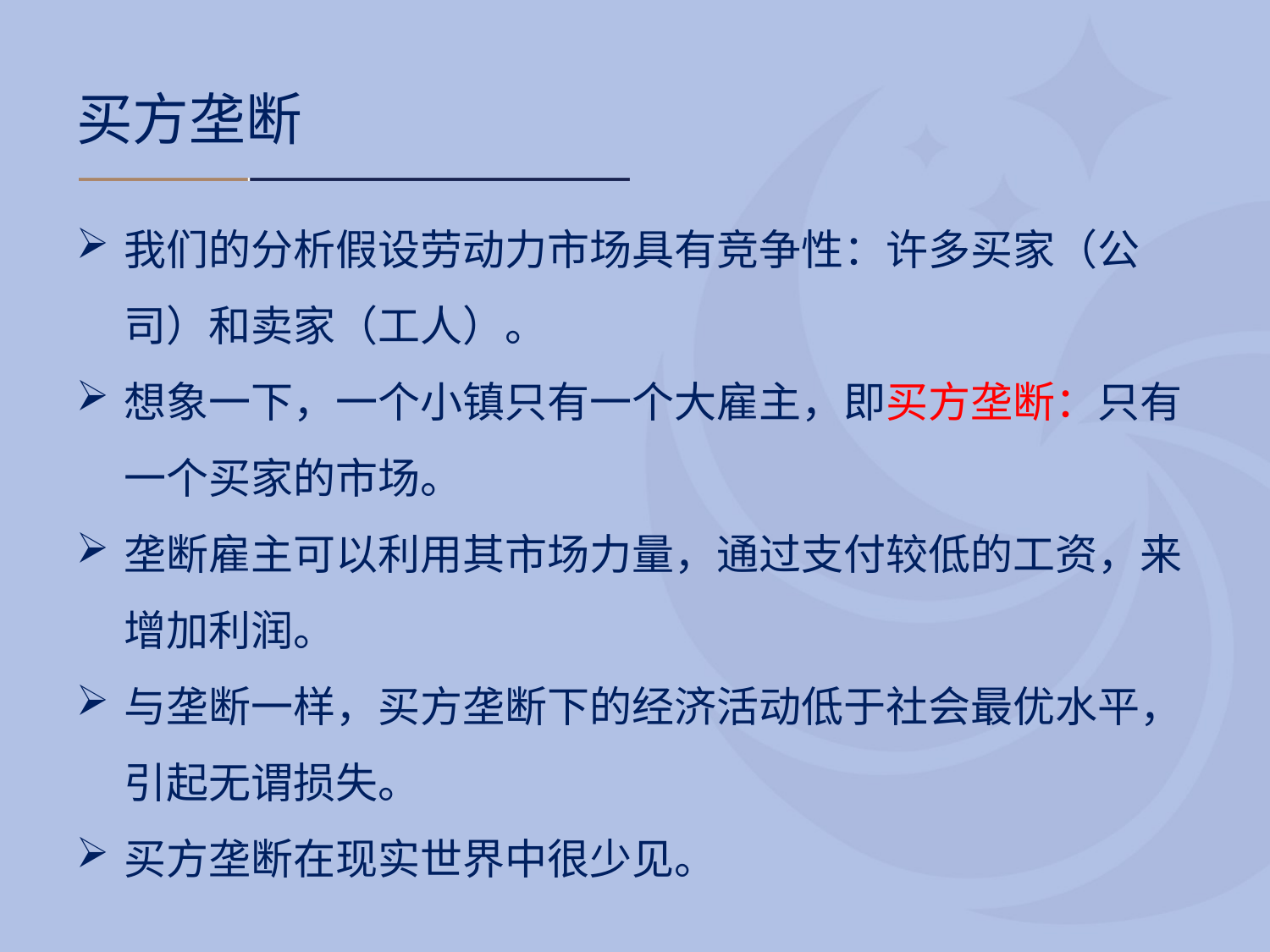

# 买方垄断
我们的分析假设劳动力市场具有竞争性：许多买家（公司）和卖家（工人）。
想象一下，一个小镇只有一个大雇主，即买方垄断：只有一个买家的市场。
垄断雇主可以利用其市场力量，通过支付较低的工资，来增加利润。
与垄断一样，买方垄断下的经济活动低于社会最优水平，引起无谓损失。
买方垄断在现实世界中很少见。